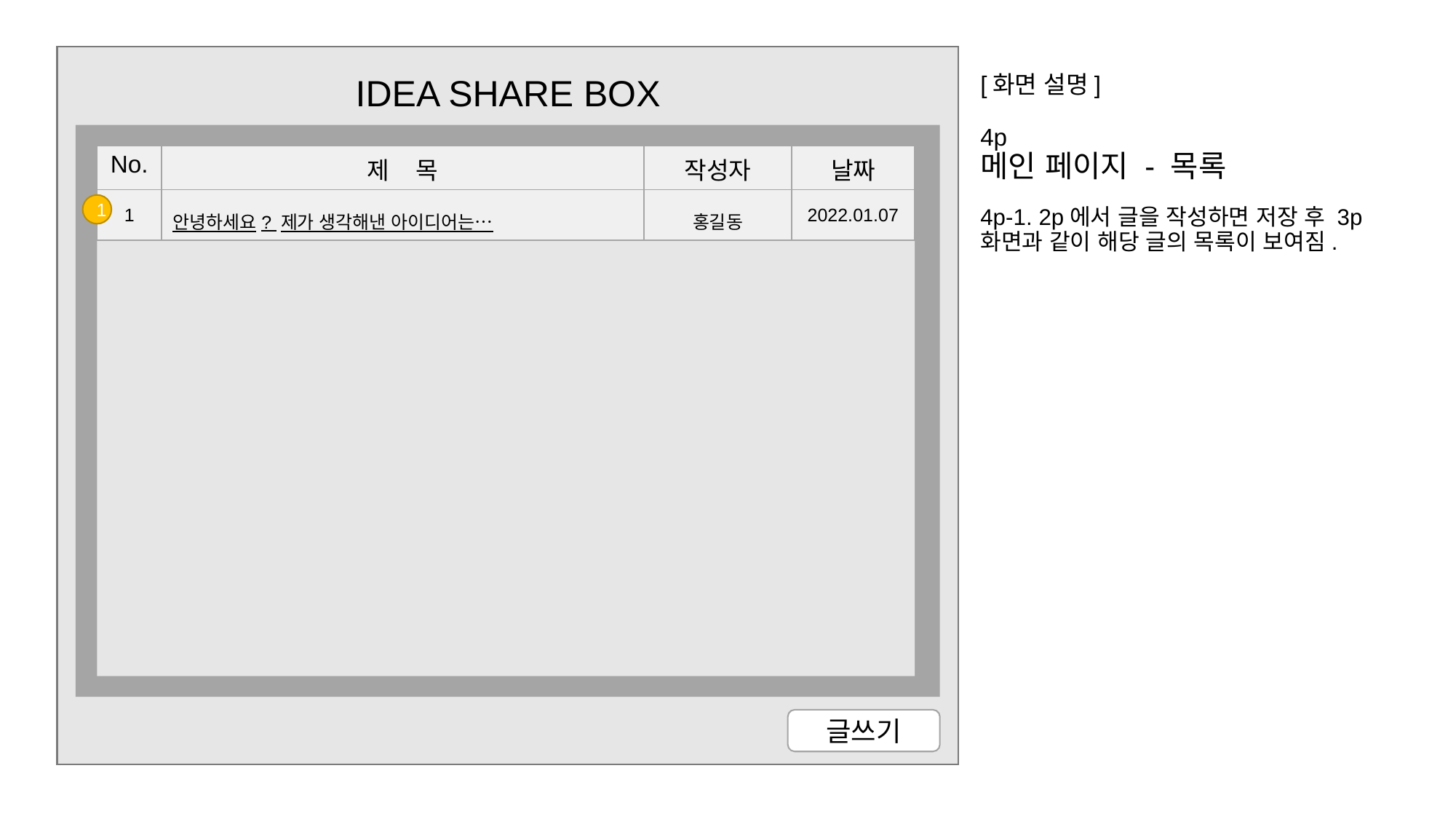

# [화면 설명] 4p 메인 페이지 - 목록

IDEA SHARE BOX

| No. | 제 목 | 작성자 | 날짜 |
| --- | --- | --- | --- |
| 1 | 안녕하세요? 제가 생각해낸 아이디어는… | 홍길동 | 2022.01.07 |
| --- | --- | --- | --- |

1
4p-1. 2p에서 글을 작성하면 저장 후 3p화면과 같이 해당 글의 목록이 보여짐.
글쓰기